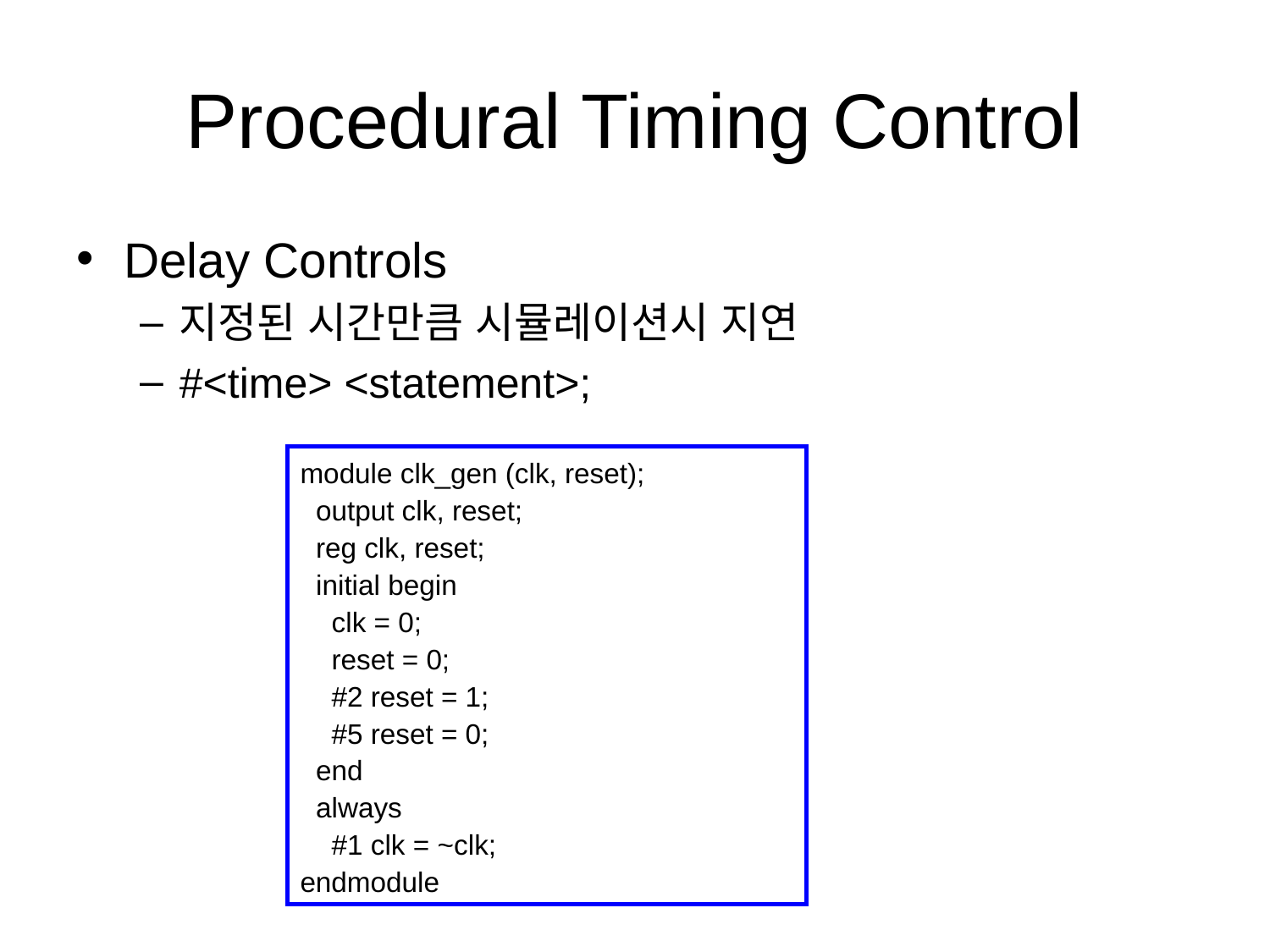

# Procedural Timing Control
Delay Controls
지정된 시간만큼 시뮬레이션시 지연
#<time> <statement>;

module clk_gen (clk, reset);
  output clk, reset;
  reg clk, reset;
  initial begin
    clk = 0;
    reset = 0;
    #2 reset = 1;
    #5 reset = 0;
  end
  always
    #1 clk = ~clk;
endmodule